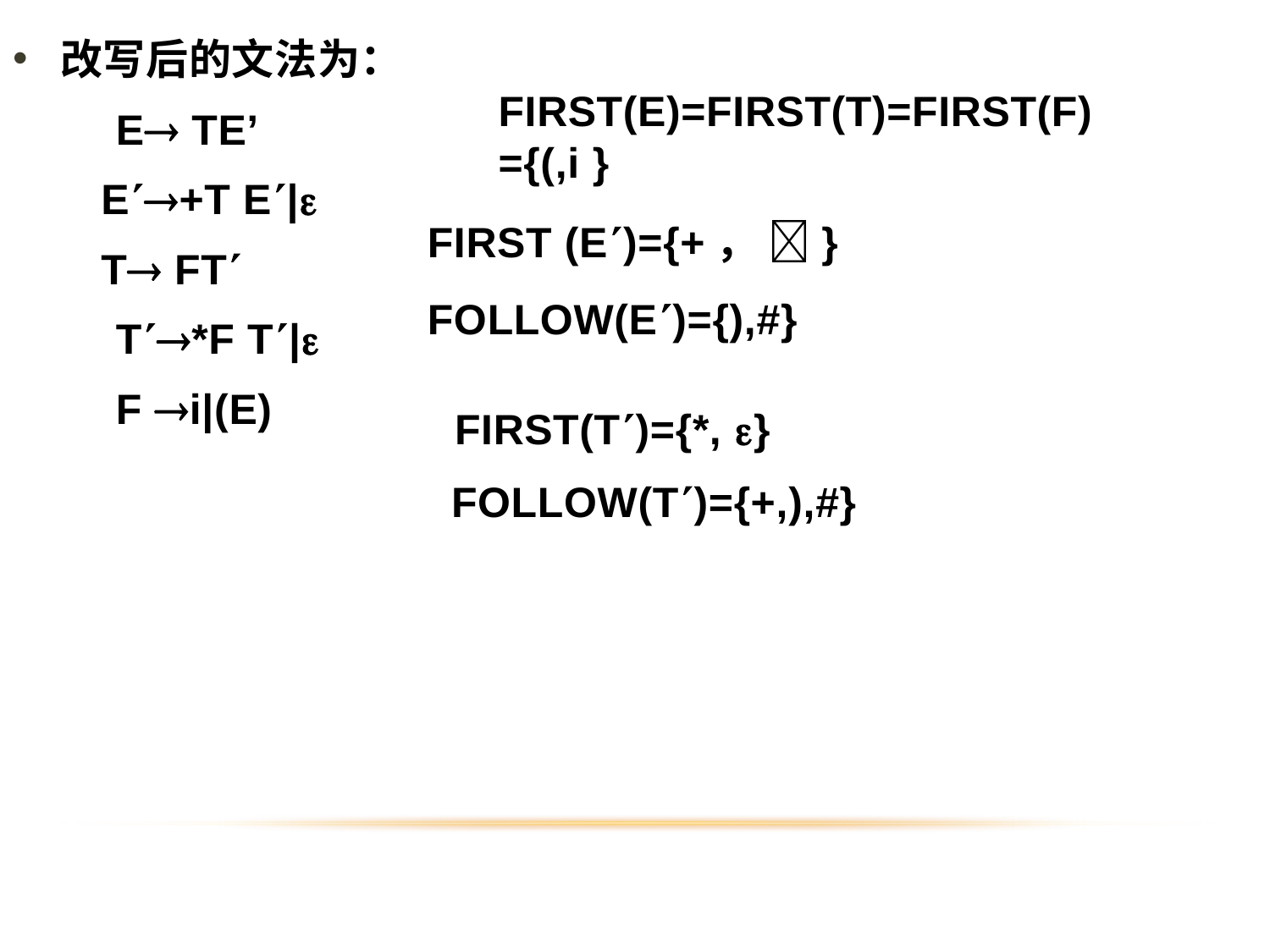

改写后的文法为：
	E→ TE’
  E′→+T E′|ε
  T→ FT′
	T′→*F T′|ε
	F →i|(E)
FIRST(E)=FIRST(T)=FIRST(F)
={(,i }
FIRST (E′)={+， ε}
FOLLOW(E′)={),#}
FIRST(T′)={*, ε}
FOLLOW(T′)={+,),#}
17